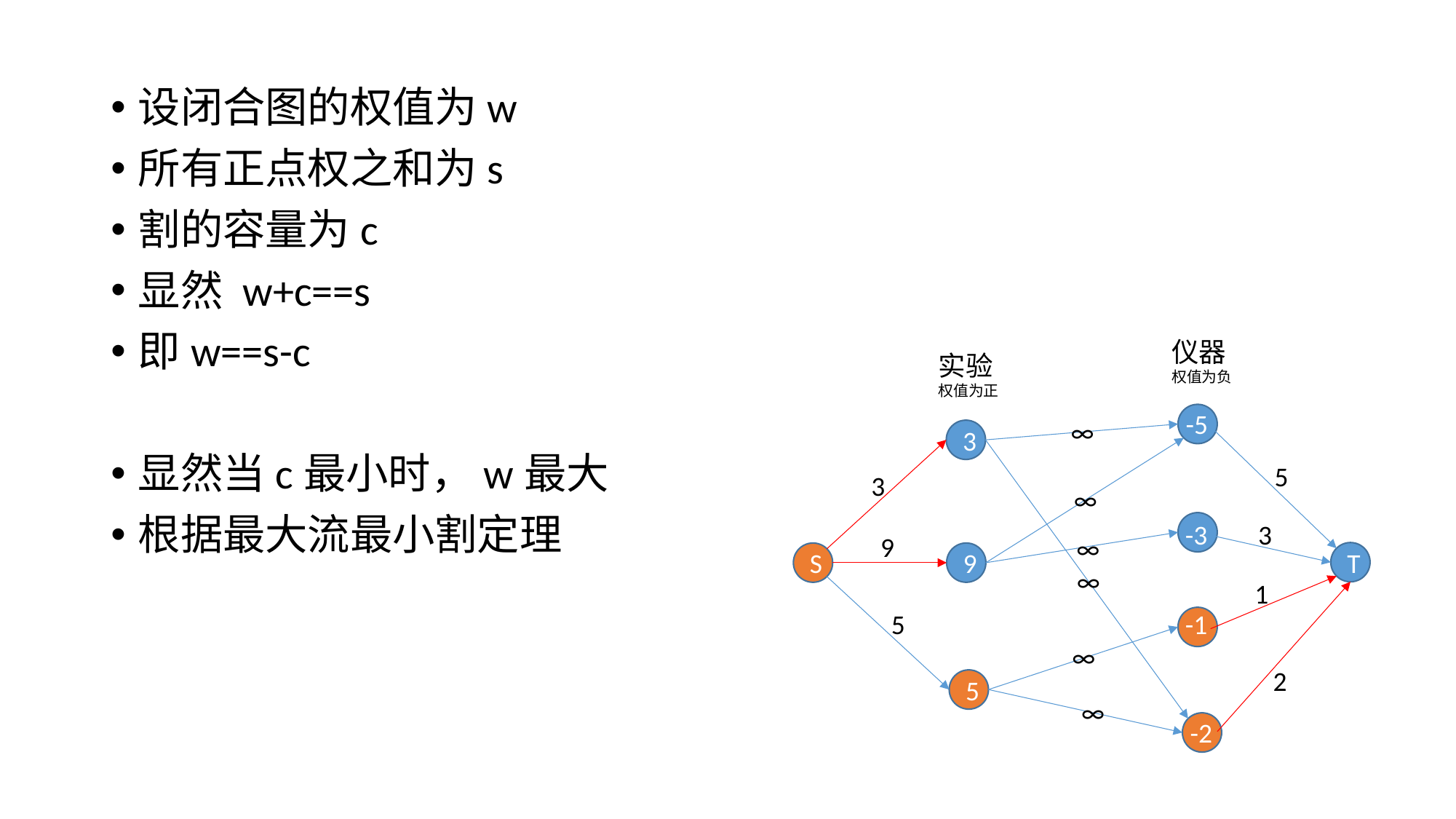

设闭合图的权值为w
所有正点权之和为s
割的容量为c
显然 w+c==s
即w==s-c

显然当c最小时，w最大
根据最大流最小割定理
仪器
权值为负
实验
权值为正
-5

∞
3
5
3
∞
3
-3

9
∞
T
S
9
∞
1
-1
5

∞
2
5
∞
-2